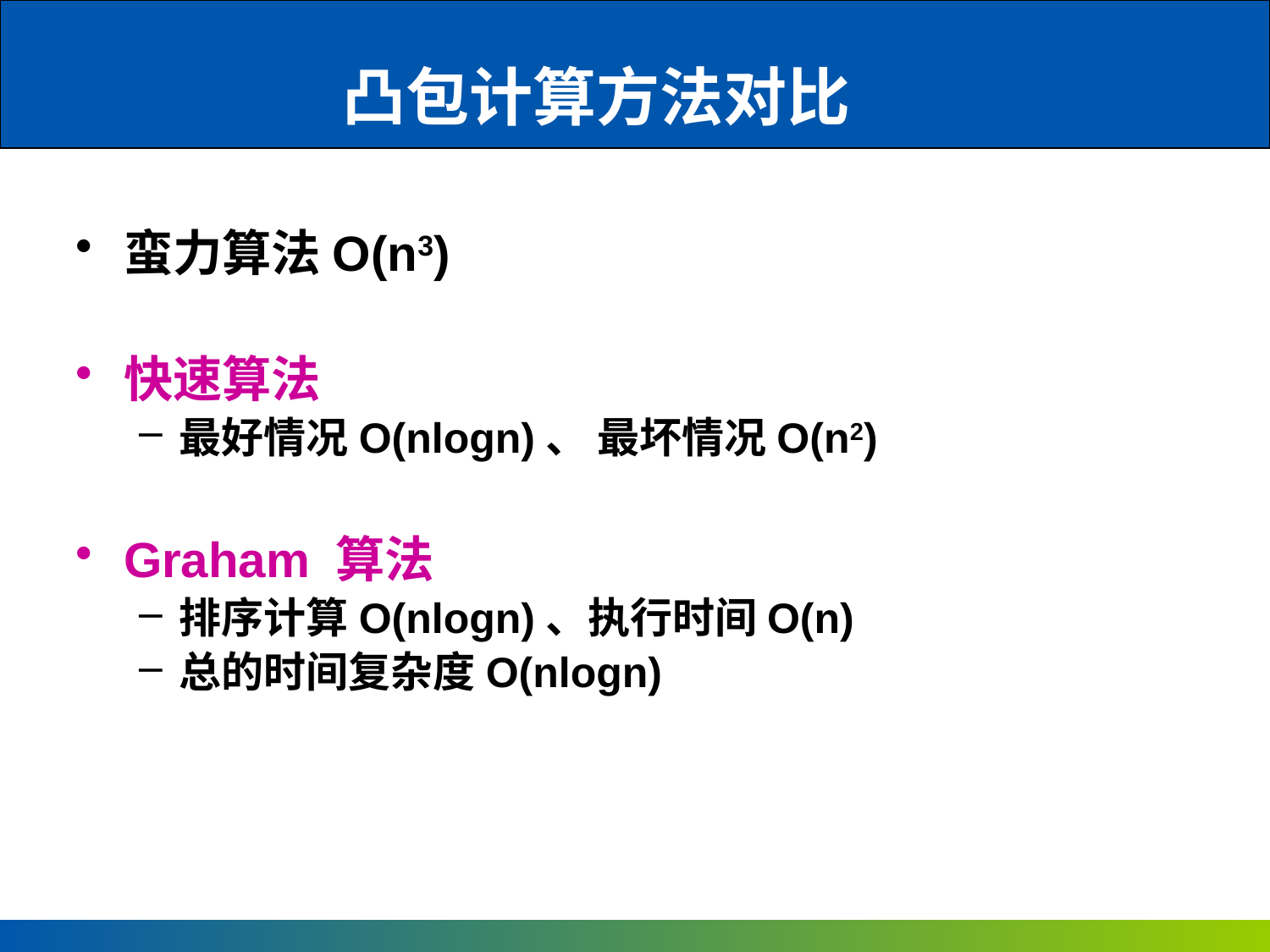

# 凸包计算方法对比
蛮力算法O(n3)

快速算法
最好情况O(nlogn)、 最坏情况O(n2)

Graham 算法
排序计算O(nlogn)、执行时间O(n)
总的时间复杂度O(nlogn)